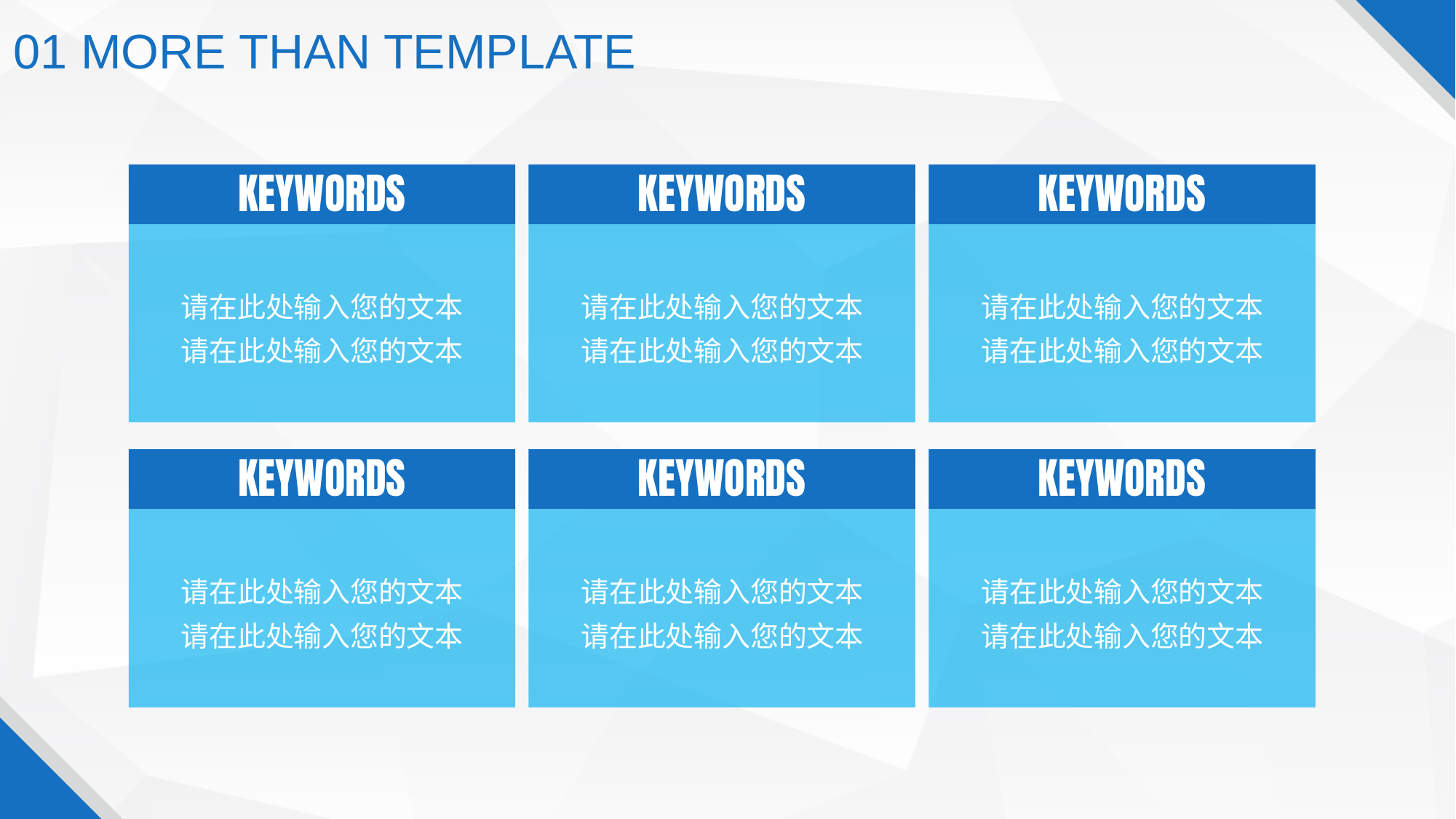

01 MORE THAN TEMPLATE
KEYWORDS
KEYWORDS
KEYWORDS
请在此处输入您的文本
请在此处输入您的文本
请在此处输入您的文本
请在此处输入您的文本
请在此处输入您的文本
请在此处输入您的文本
KEYWORDS
KEYWORDS
KEYWORDS
请在此处输入您的文本
请在此处输入您的文本
请在此处输入您的文本
请在此处输入您的文本
请在此处输入您的文本
请在此处输入您的文本